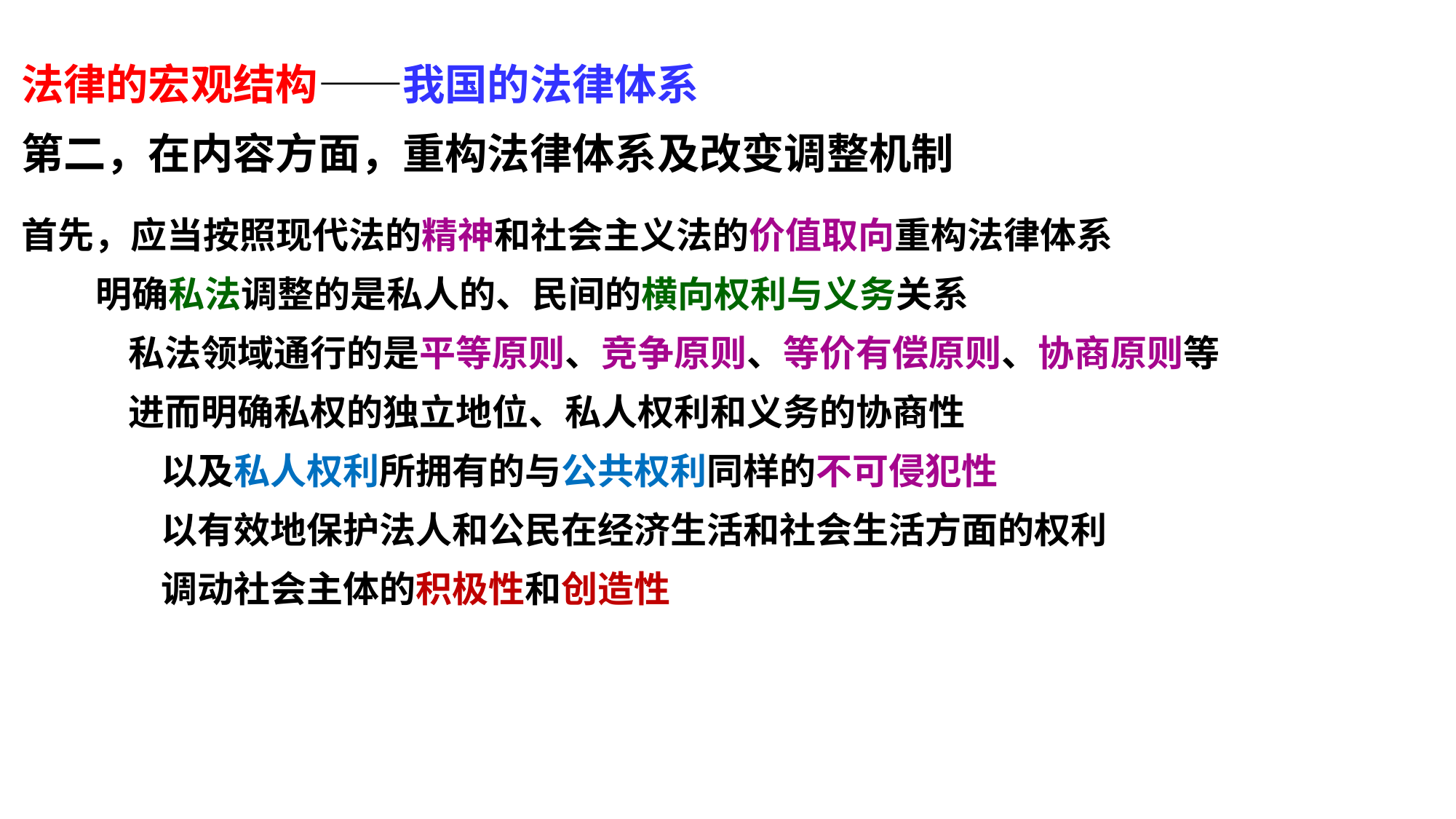

法律的宏观结构——我国的法律体系
第二，在内容方面，重构法律体系及改变调整机制

首先，应当按照现代法的精神和社会主义法的价值取向重构法律体系
        明确私法调整的是私人的、民间的横向权利与义务关系
            私法领域通行的是平等原则、竞争原则、等价有偿原则、协商原则等
            进而明确私权的独立地位、私人权利和义务的协商性
                以及私人权利所拥有的与公共权利同样的不可侵犯性
                以有效地保护法人和公民在经济生活和社会生活方面的权利
                调动社会主体的积极性和创造性